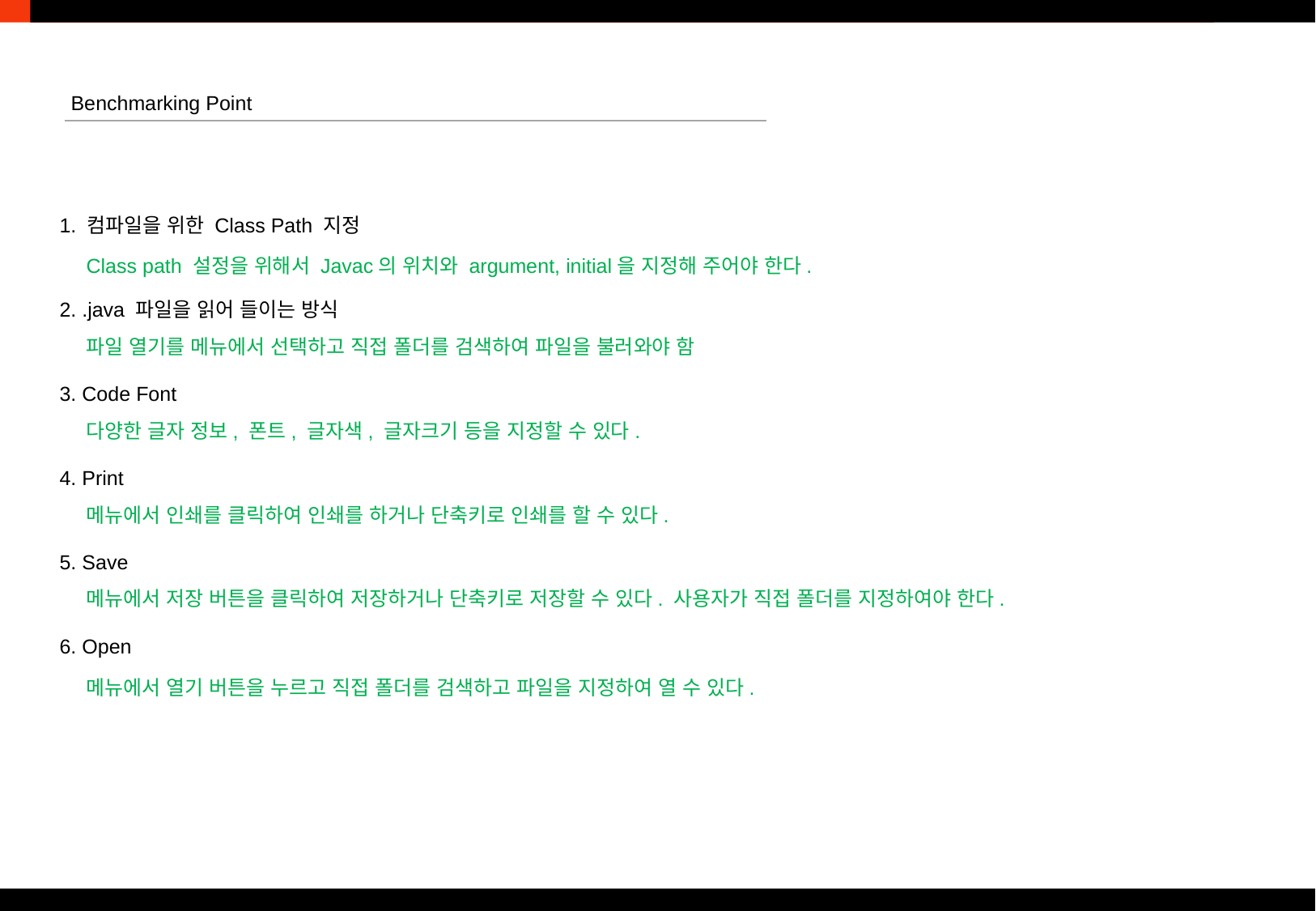

Benchmarking Point
1. 컴파일을 위한 Class Path 지정
Class path 설정을 위해서 Javac의 위치와 argument, initial을 지정해 주어야 한다.
2. .java 파일을 읽어 들이는 방식
파일 열기를 메뉴에서 선택하고 직접 폴더를 검색하여 파일을 불러와야 함
3. Code Font
다양한 글자 정보, 폰트, 글자색, 글자크기 등을 지정할 수 있다.
4. Print
메뉴에서 인쇄를 클릭하여 인쇄를 하거나 단축키로 인쇄를 할 수 있다.
5. Save
메뉴에서 저장 버튼을 클릭하여 저장하거나 단축키로 저장할 수 있다. 사용자가 직접 폴더를 지정하여야 한다.
6. Open
메뉴에서 열기 버튼을 누르고 직접 폴더를 검색하고 파일을 지정하여 열 수 있다.